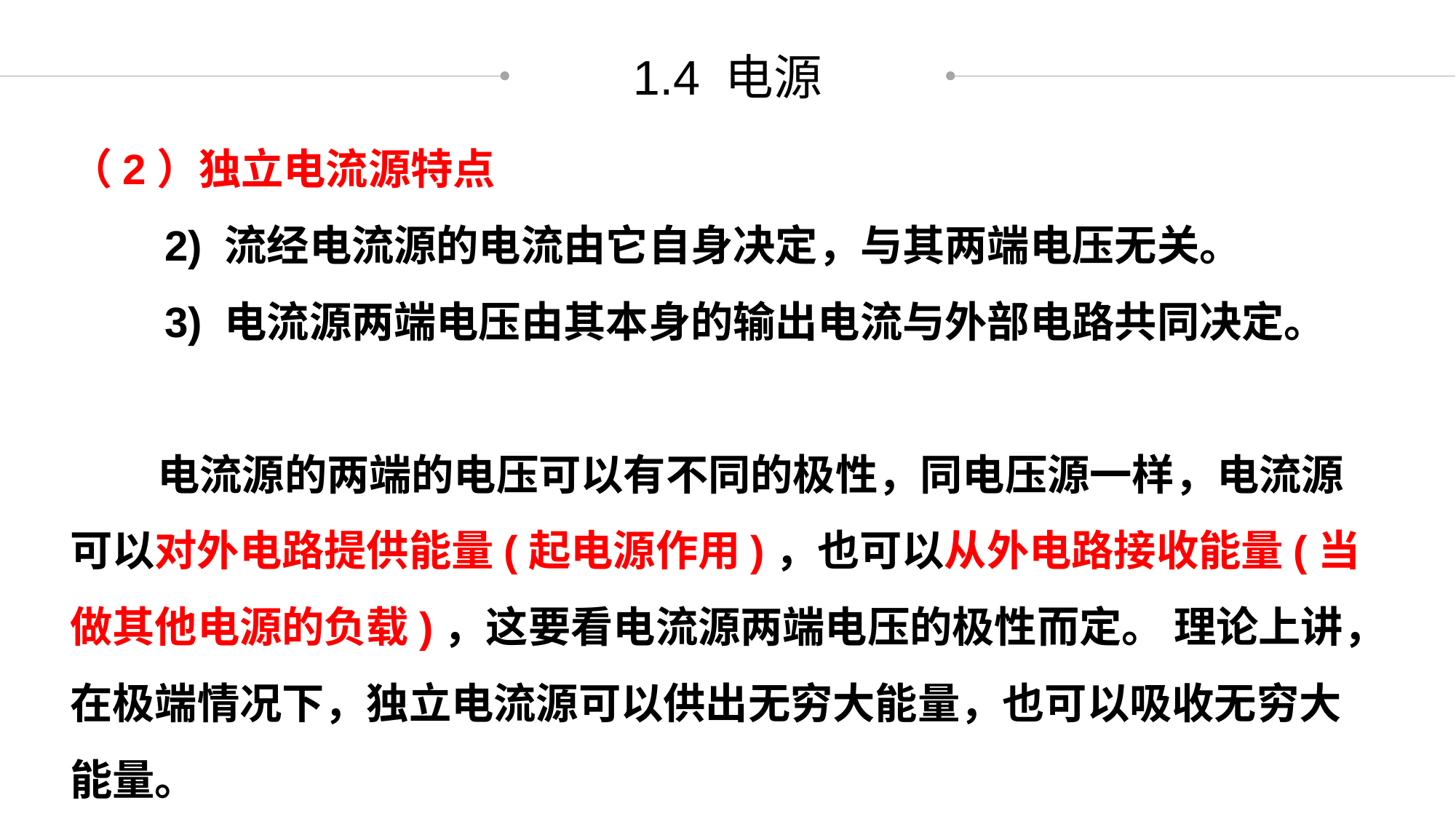

1.4 电源
（2）独立电流源特点
        2) 流经电流源的电流由它自身决定，与其两端电压无关。
        3) 电流源两端电压由其本身的输出电流与外部电路共同决定。

        电流源的两端的电压可以有不同的极性，同电压源一样，电流源可以对外电路提供能量(起电源作用)，也可以从外电路接收能量(当做其他电源的负载)，这要看电流源两端电压的极性而定。 理论上讲，在极端情况下，独立电流源可以供出无穷大能量，也可以吸收无穷大能量。